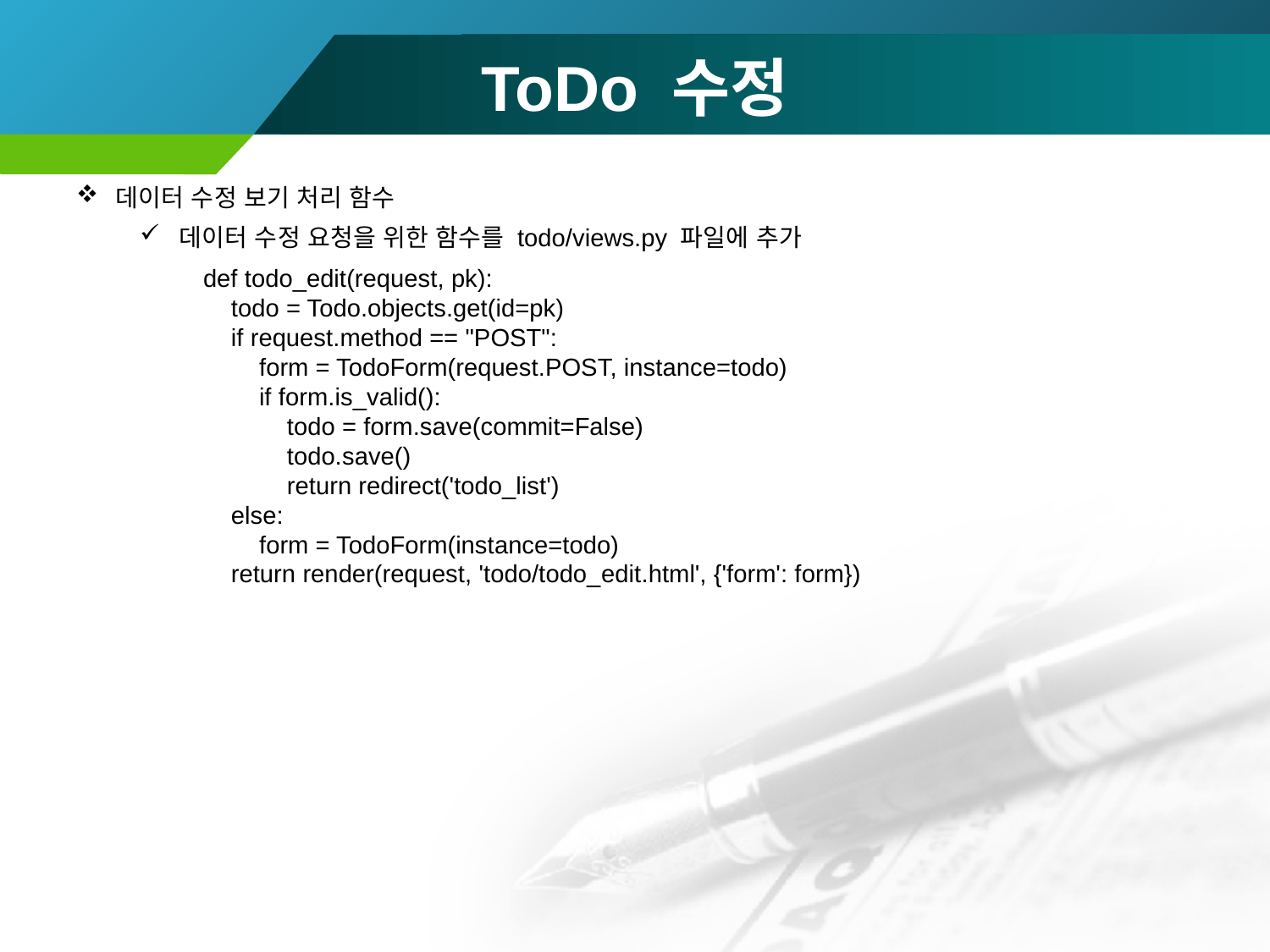

# ToDo 수정
데이터 수정 보기 처리 함수
데이터 수정 요청을 위한 함수를 todo/views.py 파일에 추가
def todo_edit(request, pk):
    todo = Todo.objects.get(id=pk)
    if request.method == "POST":
        form = TodoForm(request.POST, instance=todo)
        if form.is_valid():
            todo = form.save(commit=False)
            todo.save()
            return redirect('todo_list')
    else:
        form = TodoForm(instance=todo)
    return render(request, 'todo/todo_edit.html', {'form': form})